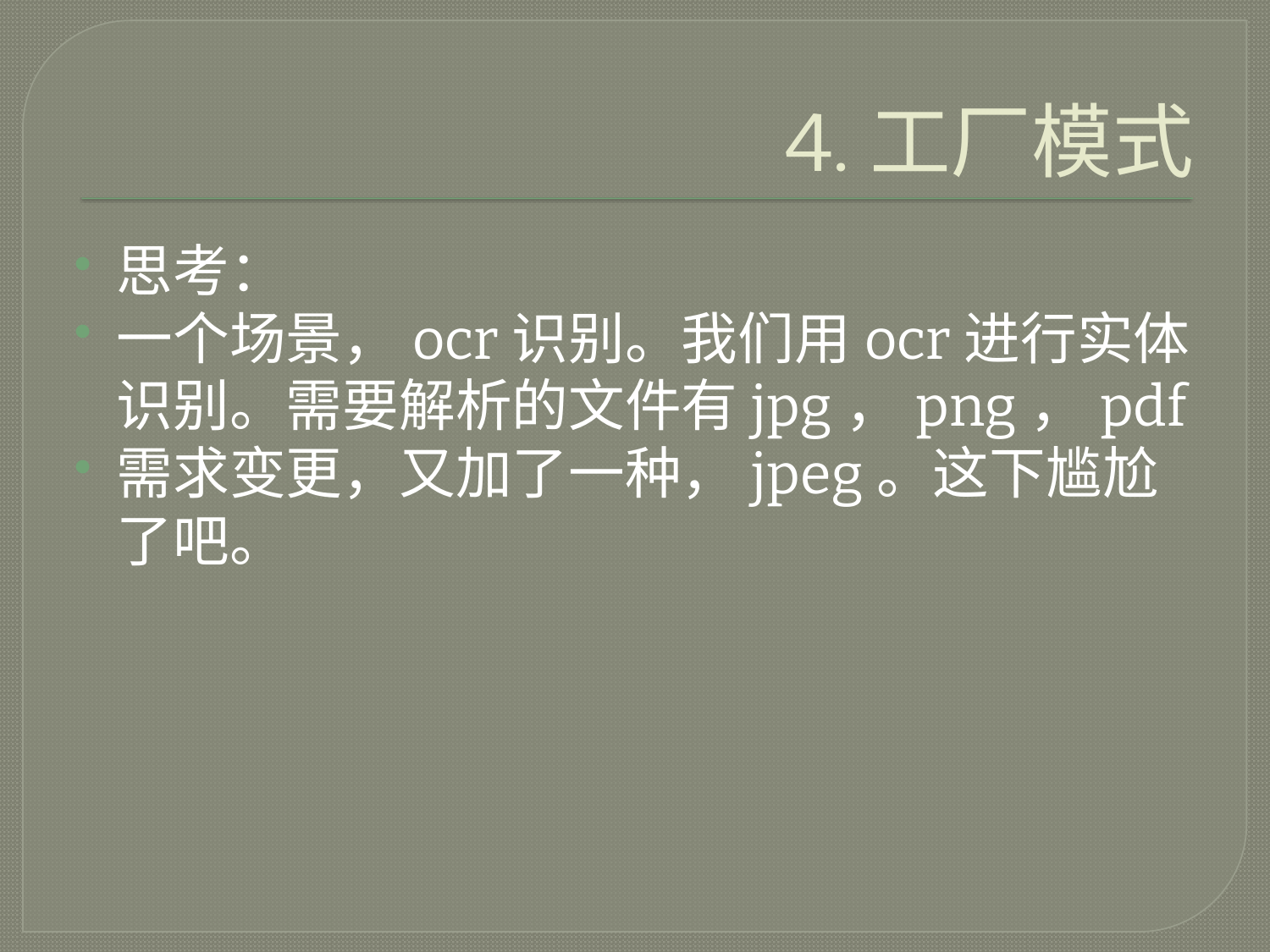

# 4.工厂模式
思考：
一个场景，ocr识别。我们用ocr进行实体识别。需要解析的文件有jpg，png，pdf
需求变更，又加了一种，jpeg。这下尴尬了吧。